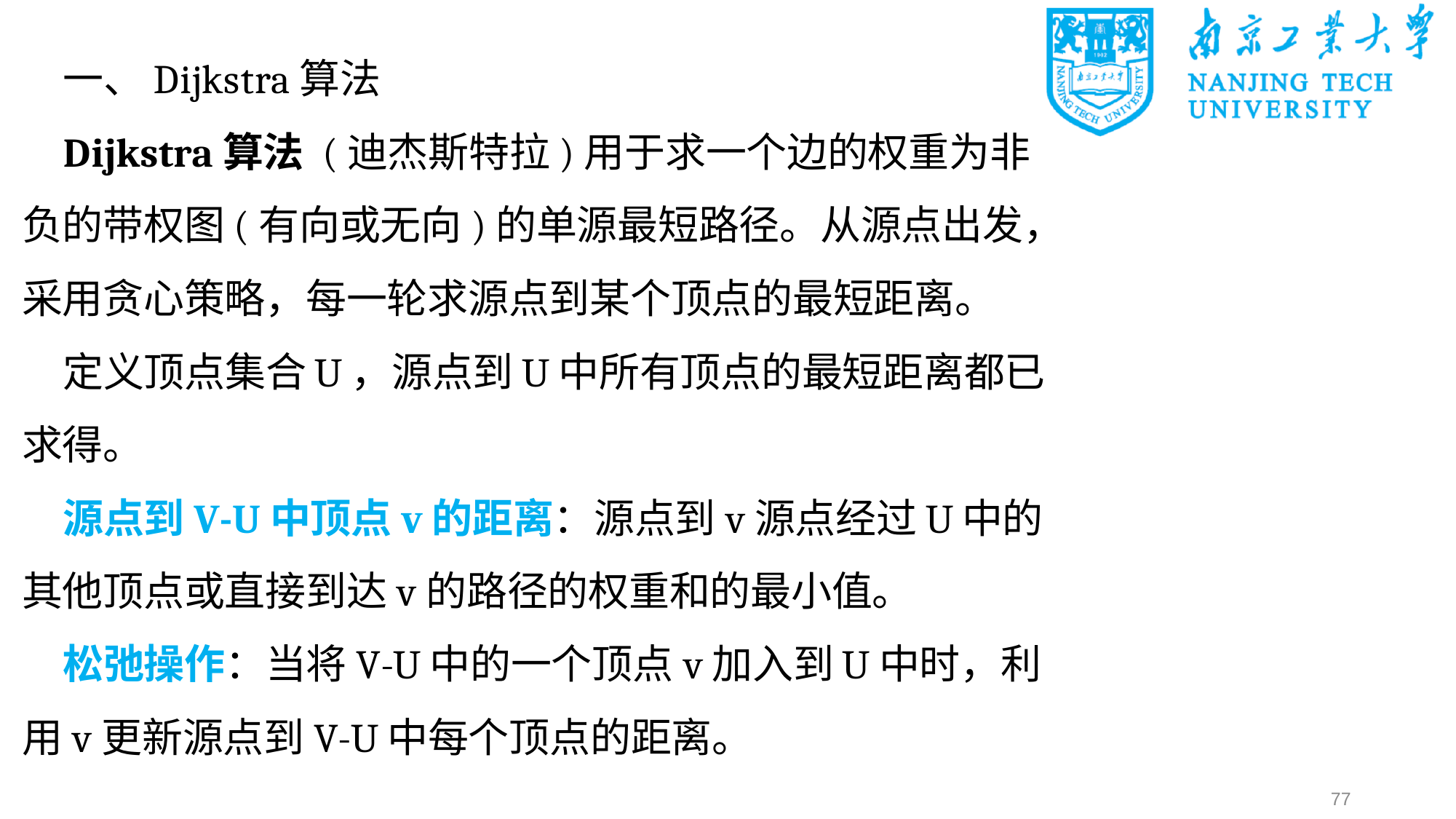

一、Dijkstra算法
Dijkstra算法 (迪杰斯特拉)用于求一个边的权重为非负的带权图(有向或无向)的单源最短路径。从源点出发，采用贪心策略，每一轮求源点到某个顶点的最短距离。
定义顶点集合U，源点到U中所有顶点的最短距离都已求得。
源点到V-U中顶点v的距离：源点到v源点经过U中的其他顶点或直接到达v的路径的权重和的最小值。
松弛操作：当将V-U中的一个顶点v加入到U中时，利用v更新源点到V-U中每个顶点的距离。
77